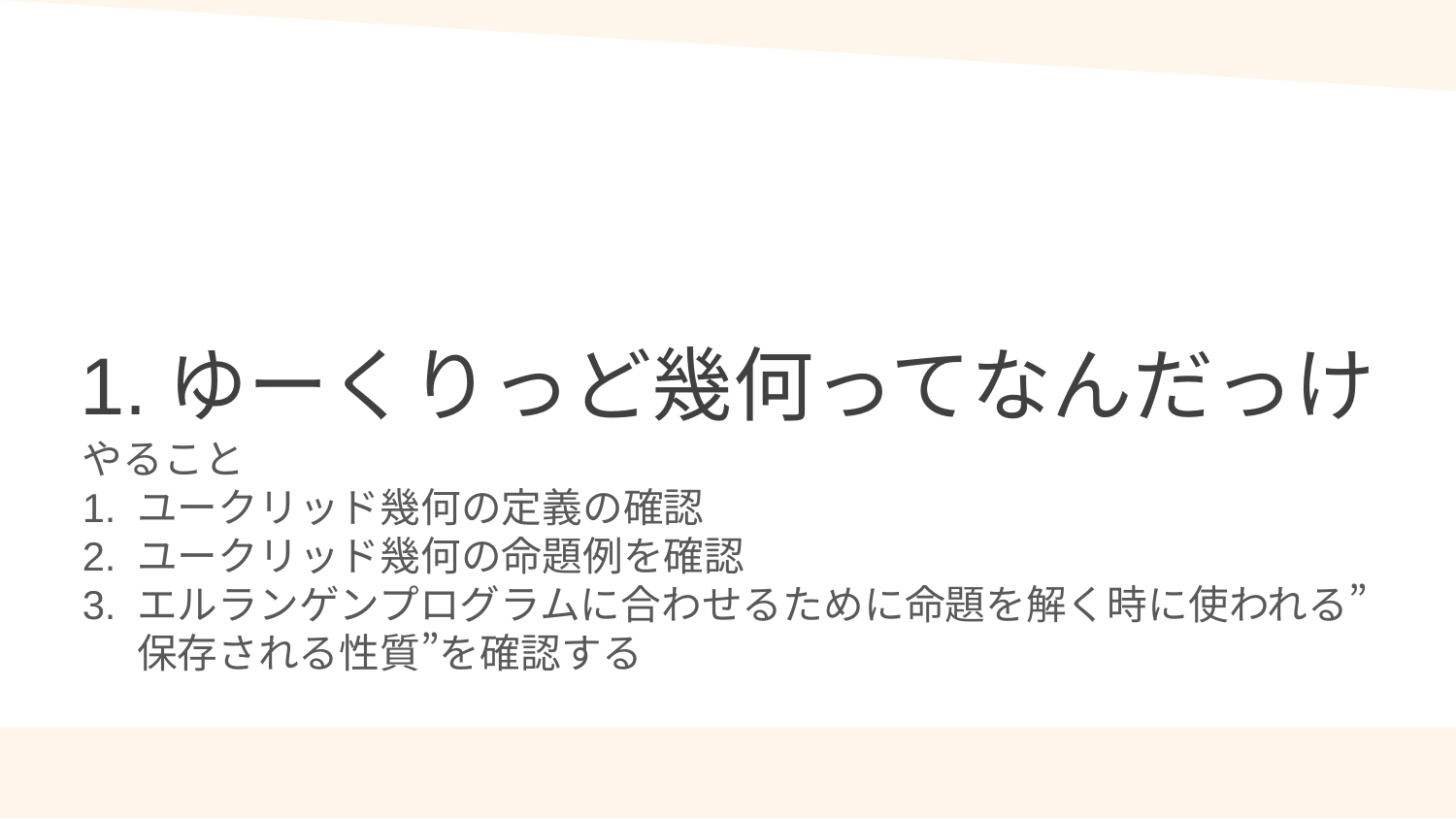

# 1.ゆーくりっど幾何ってなんだっけ
やること
1. ユークリッド幾何の定義の確認
2. ユークリッド幾何の命題例を確認
3. エルランゲンプログラムに合わせるために命題を解く時に使われる”保存される性質”を確認する